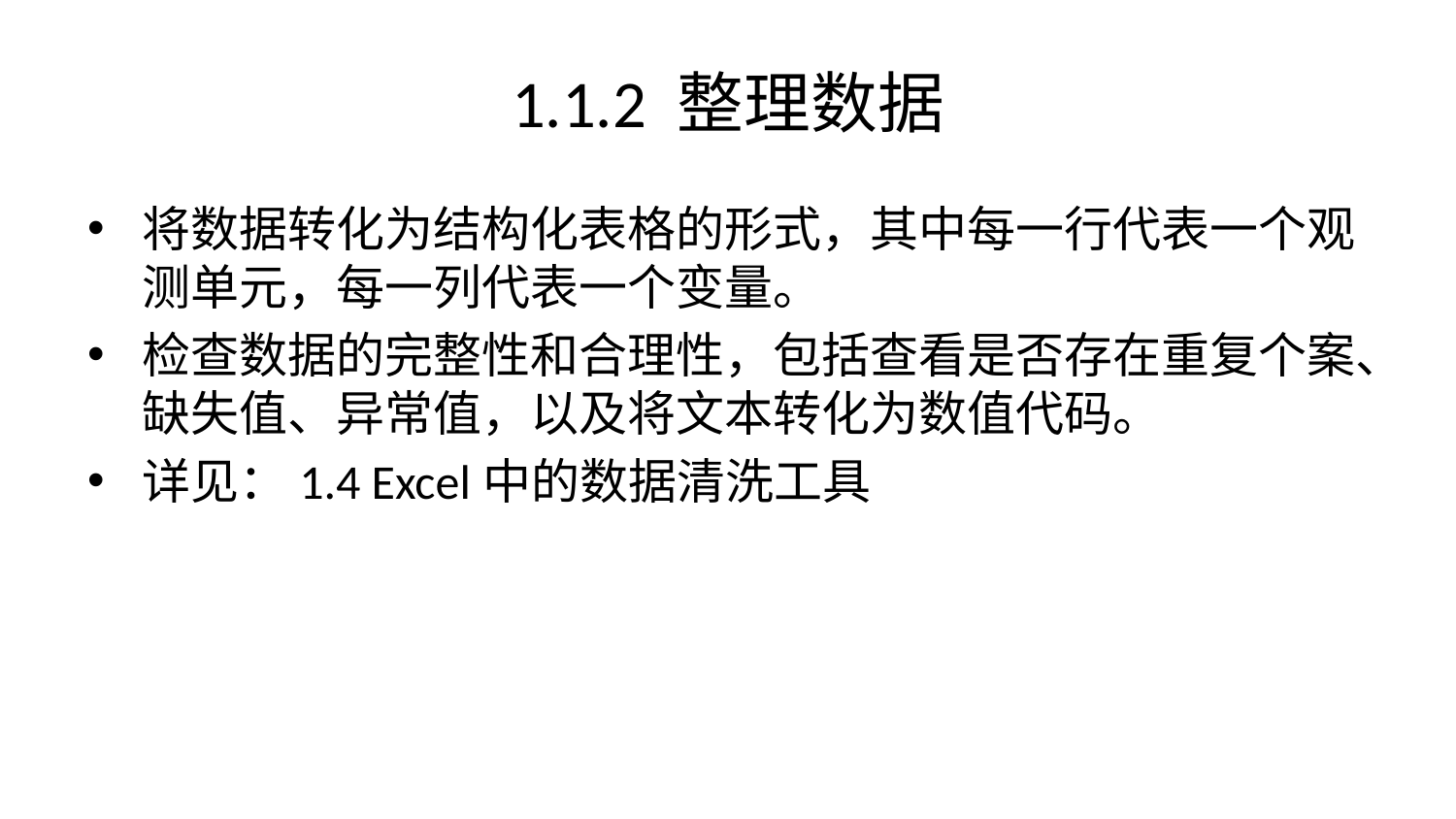

# 1.1.2 整理数据
将数据转化为结构化表格的形式，其中每一行代表一个观测单元，每一列代表一个变量。
检查数据的完整性和合理性，包括查看是否存在重复个案、缺失值、异常值，以及将文本转化为数值代码。
详见：1.4 Excel中的数据清洗工具